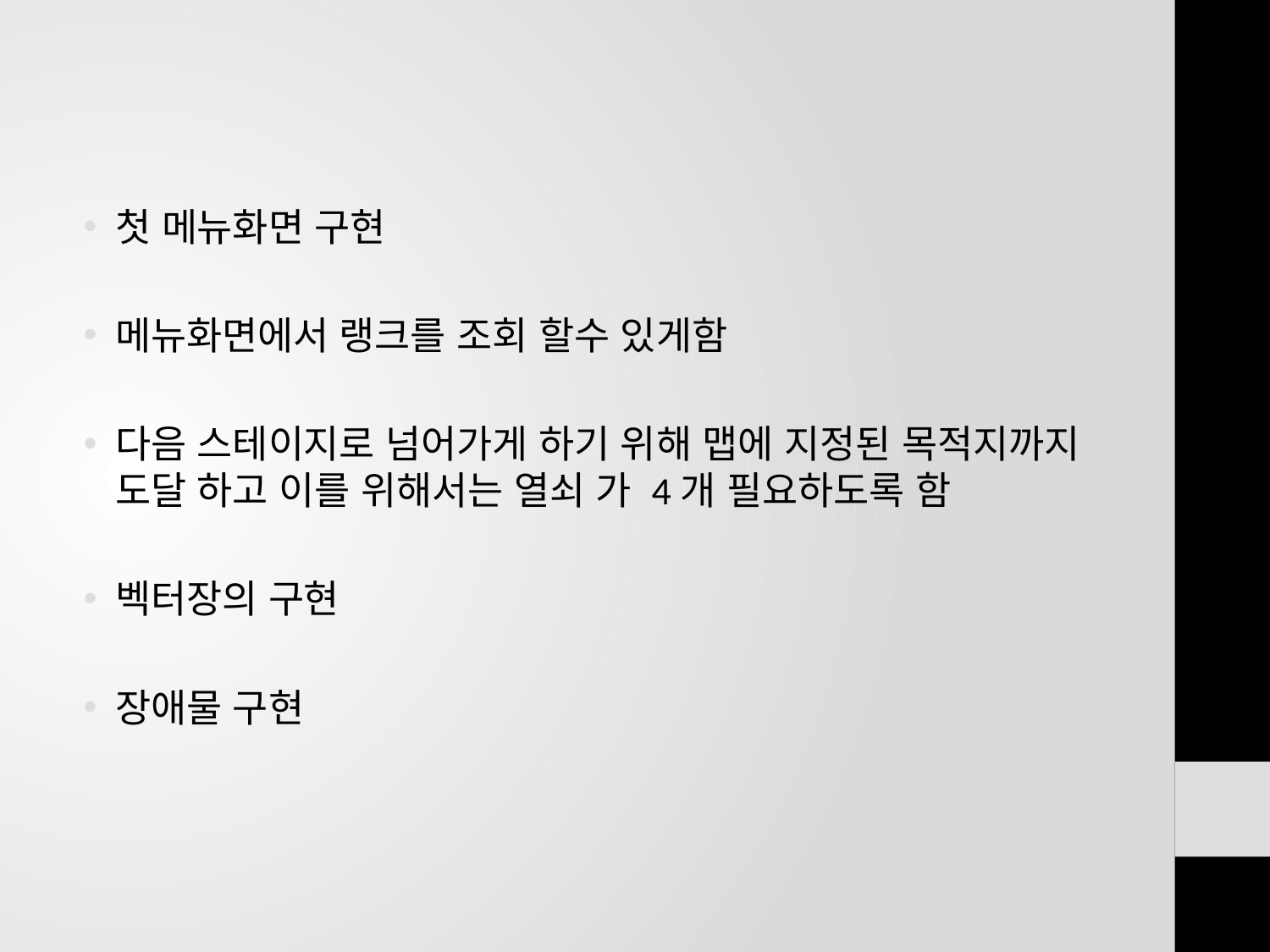

첫 메뉴화면 구현

메뉴화면에서 랭크를 조회 할수 있게함

다음 스테이지로 넘어가게 하기 위해 맵에 지정된 목적지까지 도달 하고 이를 위해서는 열쇠 가 4개 필요하도록 함

벡터장의 구현

장애물 구현